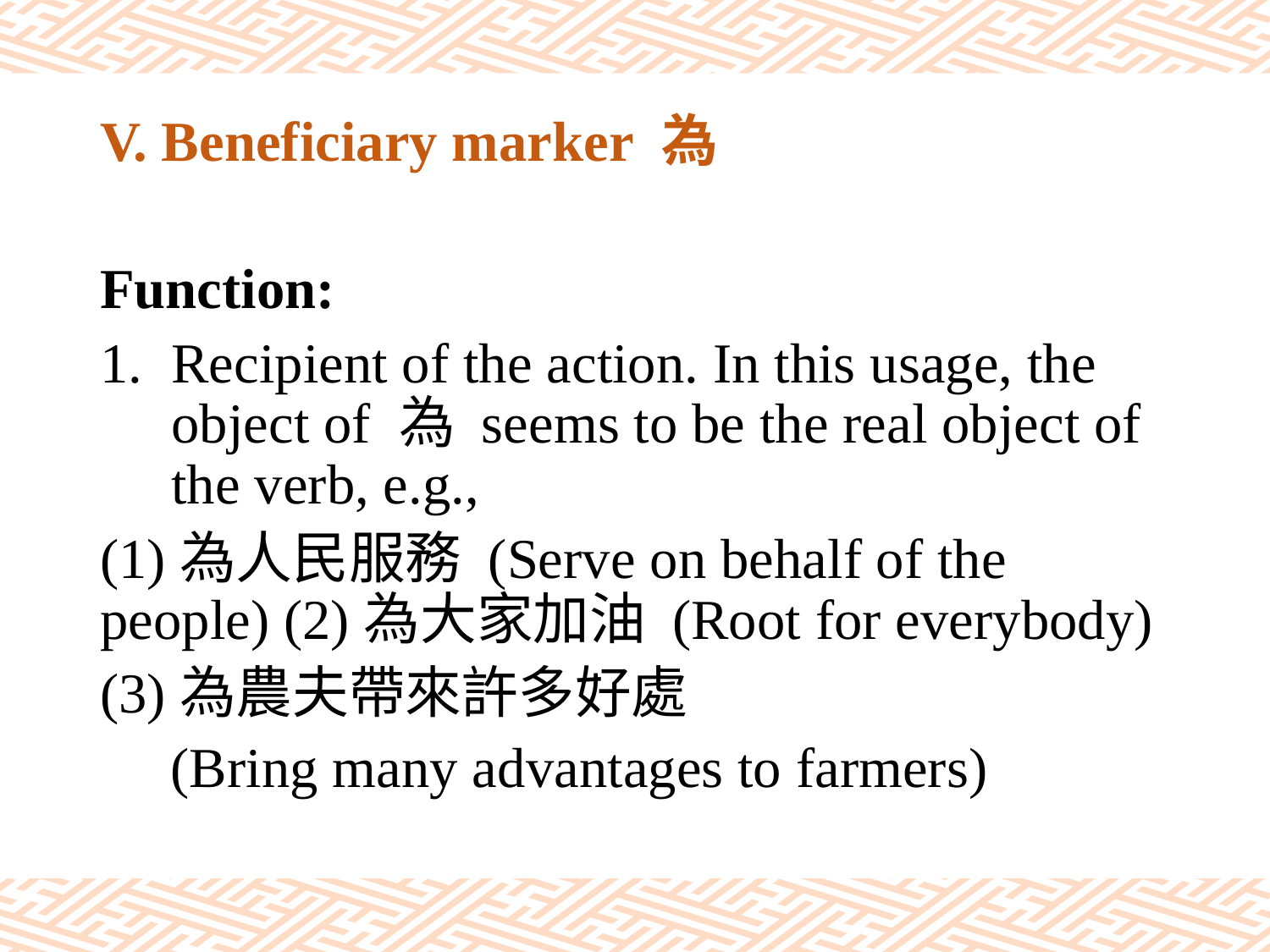

# V. Beneficiary marker 為
Function:
Recipient of the action. In this usage, the object of 為 seems to be the real object of the verb, e.g.,
(1)為人民服務 (Serve on behalf of the people) (2)為大家加油 (Root for everybody)
(3)為農夫帶來許多好處
     (Bring many advantages to farmers)